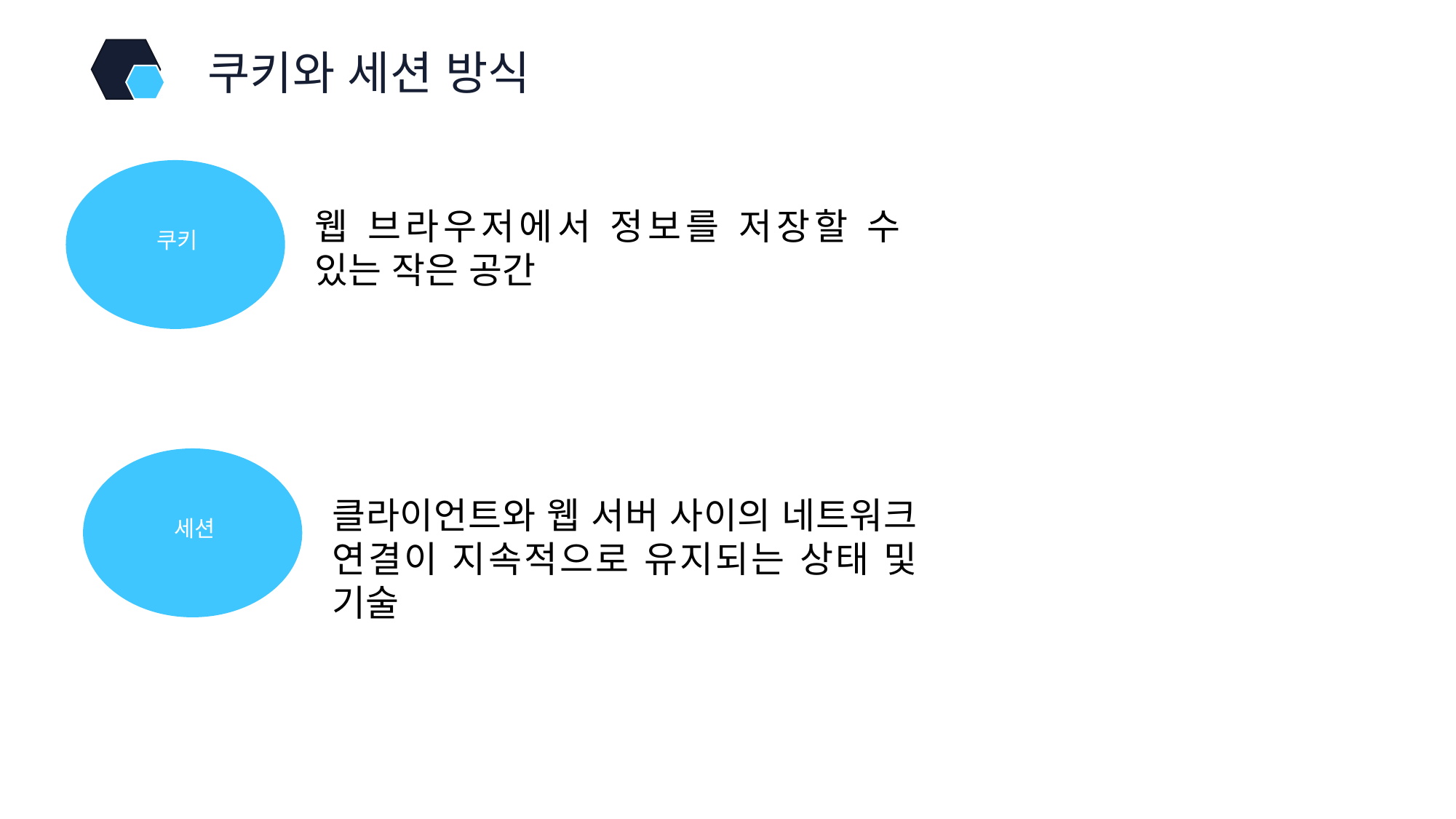

쿠키와 세션 방식

쿠키
웹 브라우저에서 정보를 저장할 수 있는 작은 공간

세션
클라이언트와 웹 서버 사이의 네트워크 연결이 지속적으로 유지되는 상태 및 기술